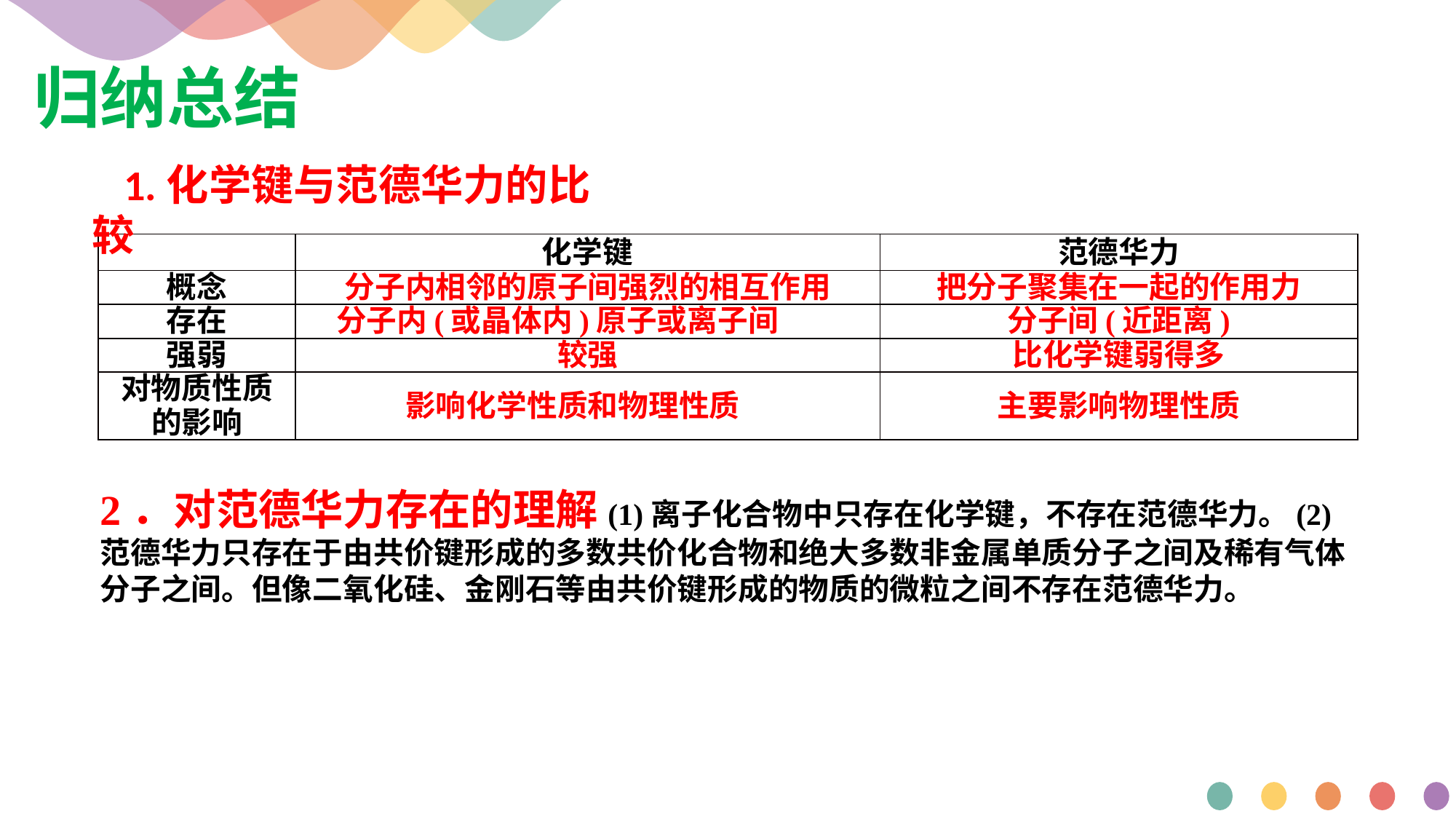

归纳总结
1.化学键与范德华力的比较
|  | 化学键 | 范德华力 |
| --- | --- | --- |
| 概念 | 分子内相邻的原子间强烈的相互作用 | 把分子聚集在一起的作用力 |
| 存在 | 分子内(或晶体内)原子或离子间 | 分子间(近距离) |
| 强弱 | 较强 | 比化学键弱得多 |
| 对物质性质的影响 | 影响化学性质和物理性质 | 主要影响物理性质 |
2．对范德华力存在的理解(1)离子化合物中只存在化学键，不存在范德华力。(2)范德华力只存在于由共价键形成的多数共价化合物和绝大多数非金属单质分子之间及稀有气体分子之间。但像二氧化硅、金刚石等由共价键形成的物质的微粒之间不存在范德华力。